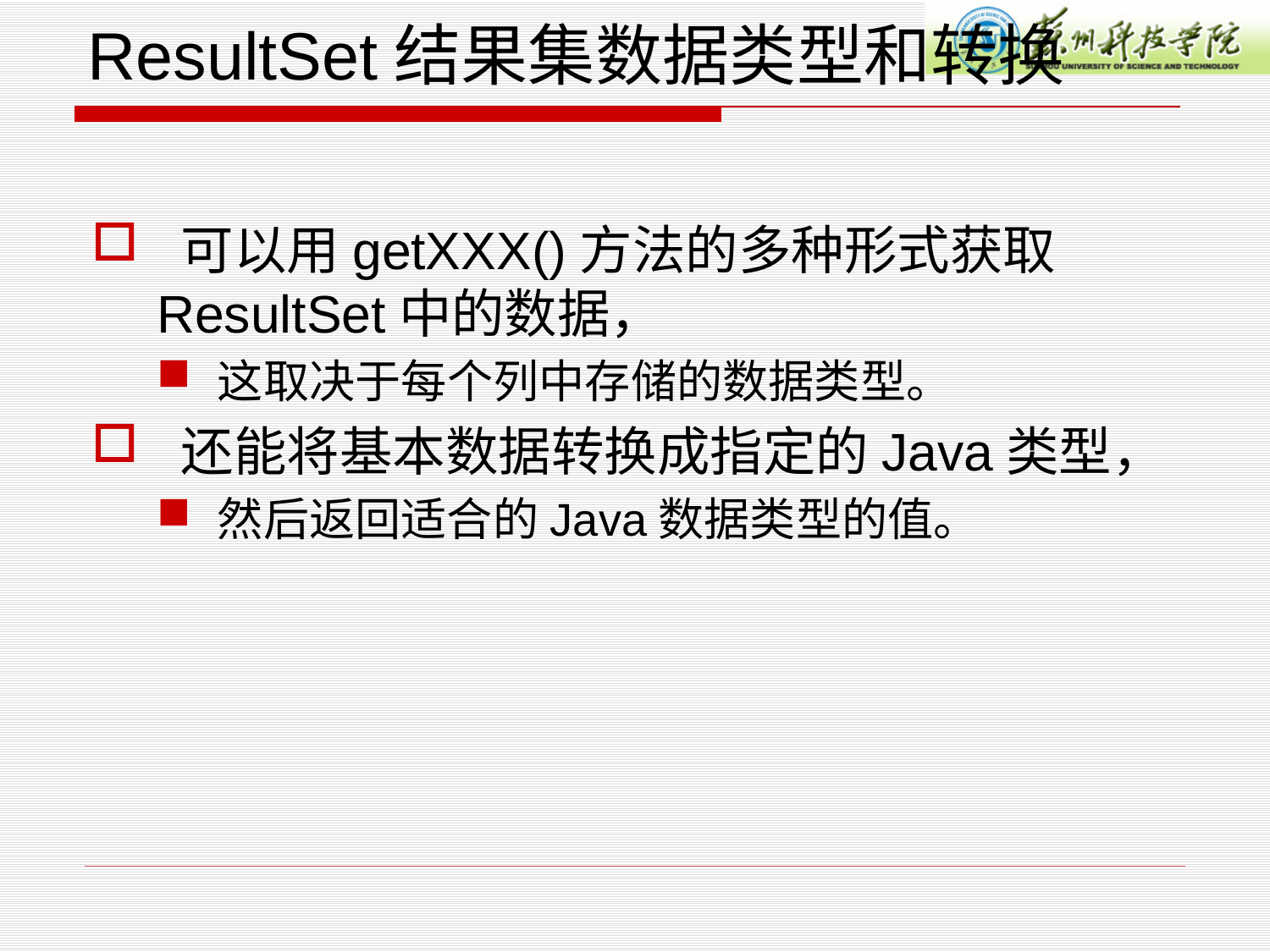

# ResultSet结果集数据类型和转换

 可以用getXXX()方法的多种形式获取ResultSet中的数据，
这取决于每个列中存储的数据类型。
 还能将基本数据转换成指定的Java类型，
然后返回适合的Java数据类型的值。